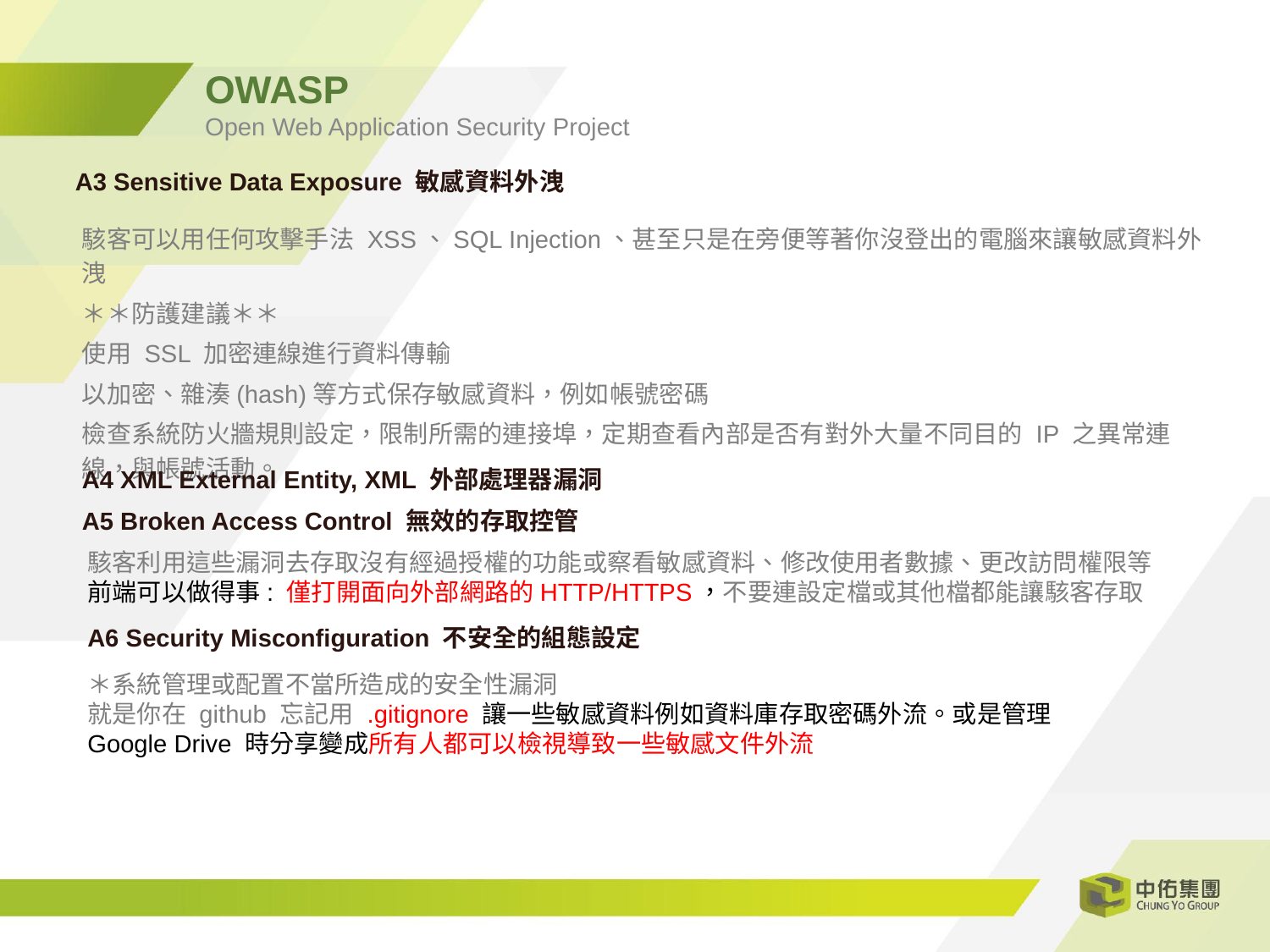

OWASP
Open Web Application Security Project
A3 Sensitive Data Exposure 敏感資料外洩
駭客可以用任何攻擊手法 XSS、SQL Injection、甚至只是在旁便等著你沒登出的電腦來讓敏感資料外洩
＊＊防護建議＊＊
使用 SSL 加密連線進行資料傳輸
以加密、雜湊(hash)等方式保存敏感資料，例如帳號密碼
檢查系統防火牆規則設定，限制所需的連接埠，定期查看內部是否有對外大量不同目的 IP 之異常連線，與帳號活動。

A4 XML External Entity, XML 外部處理器漏洞
A5 Broken Access Control 無效的存取控管
駭客利用這些漏洞去存取沒有經過授權的功能或察看敏感資料、修改使用者數據、更改訪問權限等
前端可以做得事: 僅打開面向外部網路的HTTP/HTTPS，不要連設定檔或其他檔都能讓駭客存取

A6 Security Misconfiguration 不安全的組態設定
＊系統管理或配置不當所造成的安全性漏洞
就是你在 github 忘記用 .gitignore 讓一些敏感資料例如資料庫存取密碼外流。或是管理 Google Drive 時分享變成所有人都可以檢視導致一些敏感文件外流